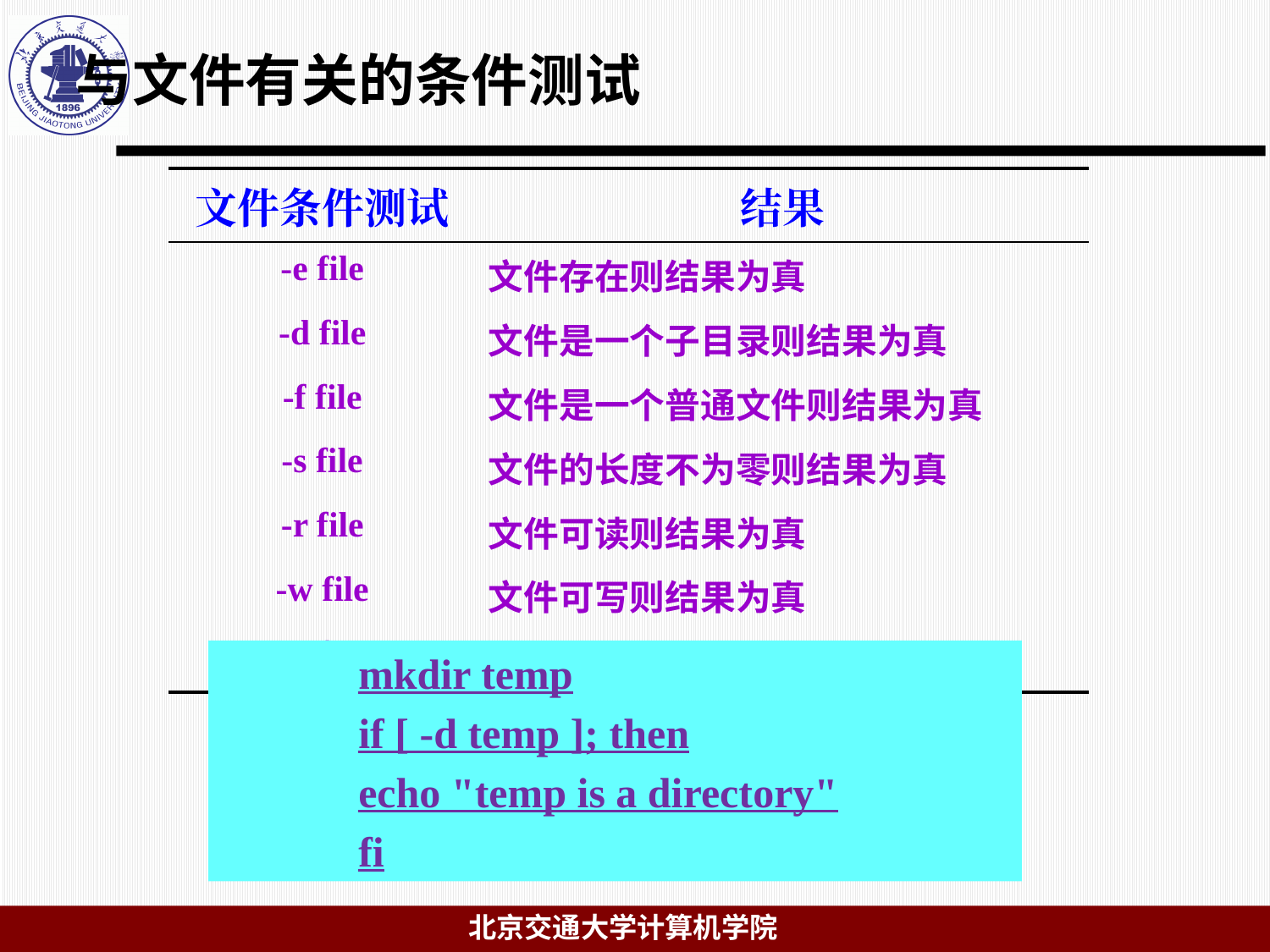

# 与文件有关的条件测试
| 文件条件测试 | 结果 |
| --- | --- |
| -e file | 文件存在则结果为真 |
| -d file | 文件是一个子目录则结果为真 |
| -f file | 文件是一个普通文件则结果为真 |
| -s file | 文件的长度不为零则结果为真 |
| -r file | 文件可读则结果为真 |
| -w file | 文件可写则结果为真 |
| -x file | 文件可执行则结果为真 |
 mkdir temp
 if [ -d temp ]; then
 echo "temp is a directory"
 fi